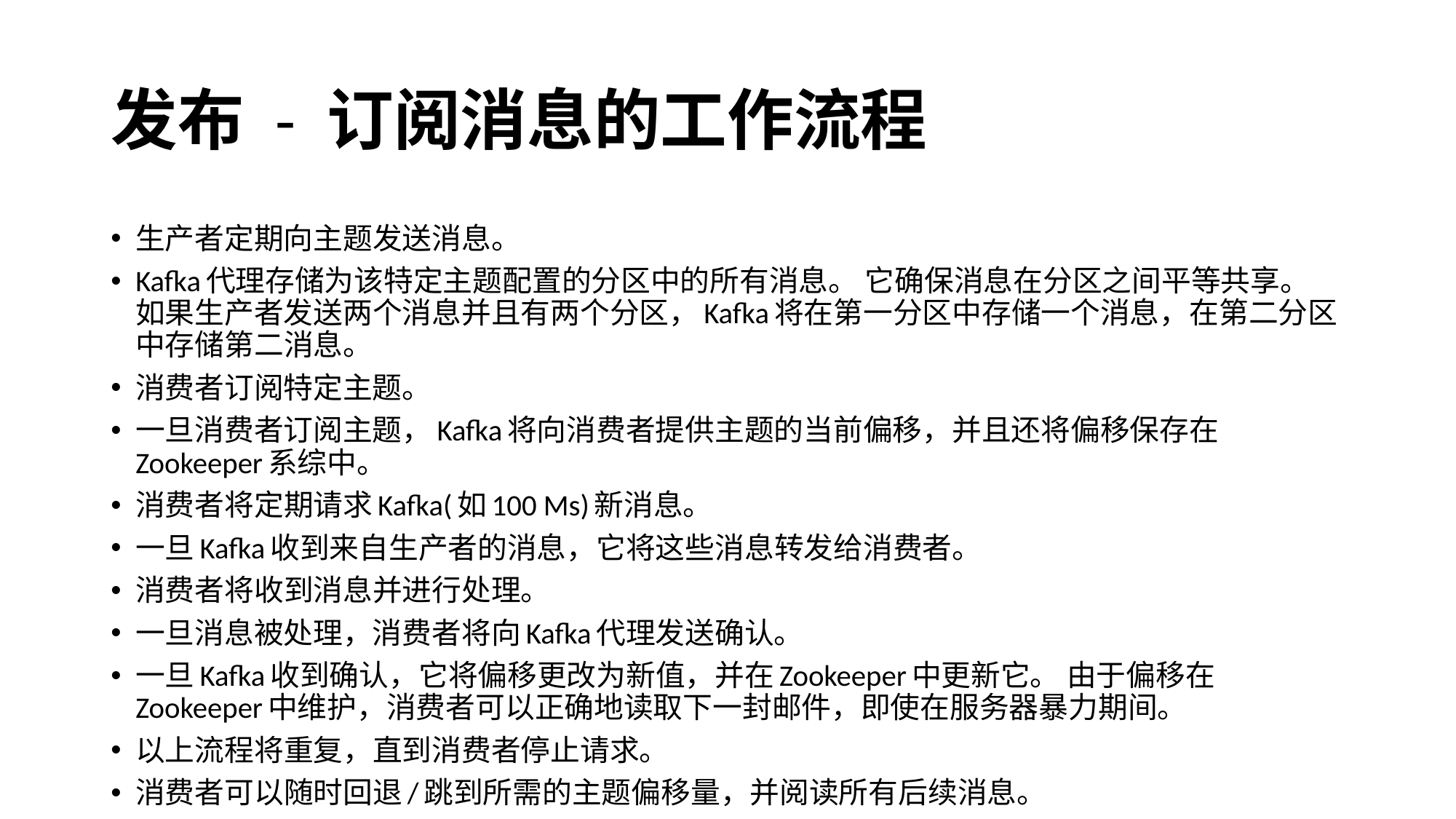

# 发布 - 订阅消息的工作流程
生产者定期向主题发送消息。
Kafka代理存储为该特定主题配置的分区中的所有消息。 它确保消息在分区之间平等共享。 如果生产者发送两个消息并且有两个分区，Kafka将在第一分区中存储一个消息，在第二分区中存储第二消息。
消费者订阅特定主题。
一旦消费者订阅主题，Kafka将向消费者提供主题的当前偏移，并且还将偏移保存在Zookeeper系综中。
消费者将定期请求Kafka(如100 Ms)新消息。
一旦Kafka收到来自生产者的消息，它将这些消息转发给消费者。
消费者将收到消息并进行处理。
一旦消息被处理，消费者将向Kafka代理发送确认。
一旦Kafka收到确认，它将偏移更改为新值，并在Zookeeper中更新它。 由于偏移在Zookeeper中维护，消费者可以正确地读取下一封邮件，即使在服务器暴力期间。
以上流程将重复，直到消费者停止请求。
消费者可以随时回退/跳到所需的主题偏移量，并阅读所有后续消息。